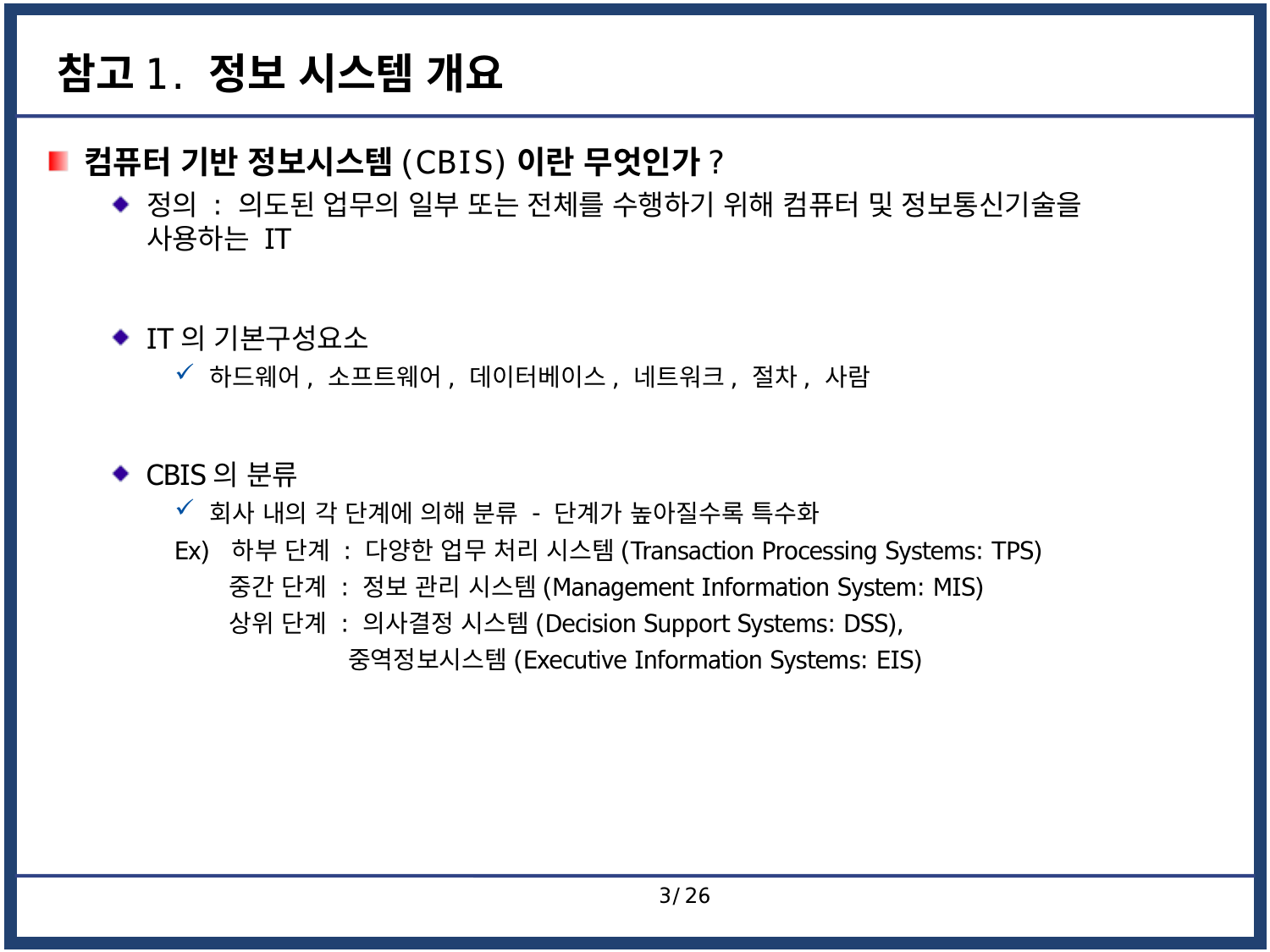

# 참고1. 정보 시스템 개요
컴퓨터 기반 정보시스템(CBIS)이란 무엇인가?
정의 : 의도된 업무의 일부 또는 전체를 수행하기 위해 컴퓨터 및 정보통신기술을 사용하는 IT

IT의 기본구성요소
하드웨어, 소프트웨어, 데이터베이스, 네트워크, 절차, 사람

CBIS의 분류
회사 내의 각 단계에 의해 분류 - 단계가 높아질수록 특수화
Ex)  하부 단계 : 다양한 업무 처리 시스템(Transaction Processing Systems: TPS)
       중간 단계 : 정보 관리 시스템(Management Information System: MIS)
       상위 단계 : 의사결정 시스템(Decision Support Systems: DSS),
                        중역정보시스템(Executive Information Systems: EIS)